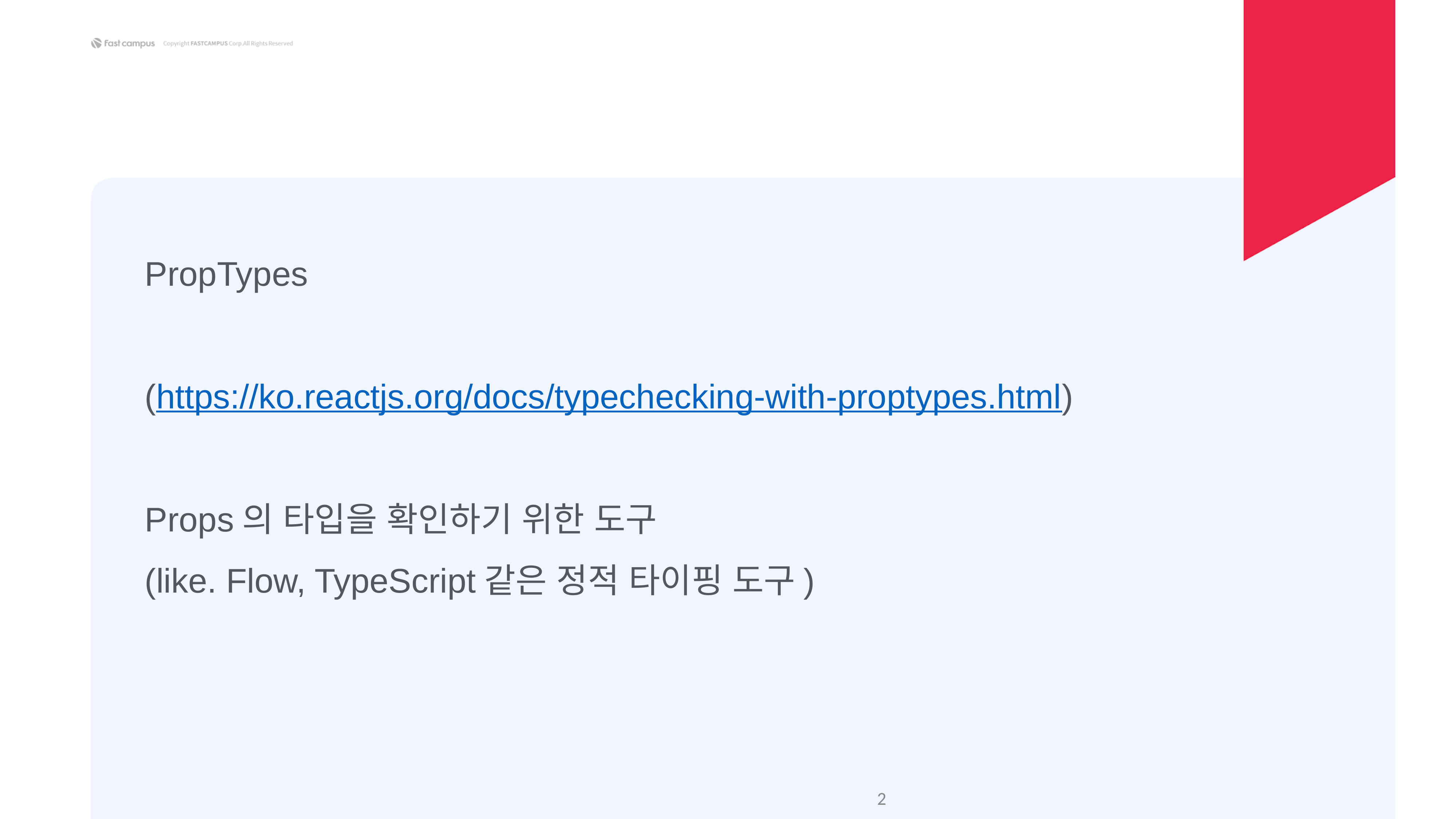

PropTypes

(https://ko.reactjs.org/docs/typechecking-with-proptypes.html)

Props의 타입을 확인하기 위한 도구
(like. Flow, TypeScript같은 정적 타이핑 도구)
2